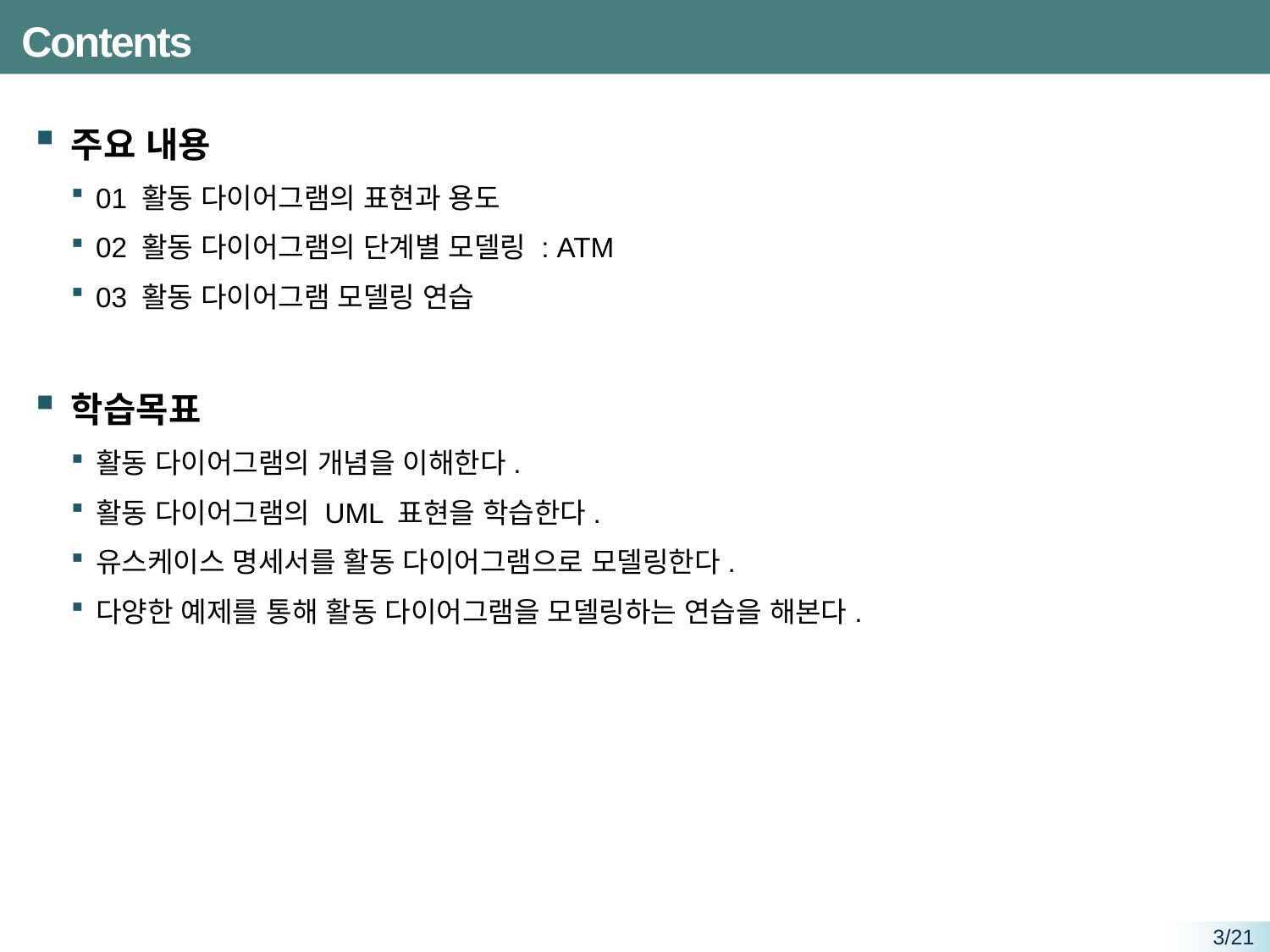

# Contents
주요 내용
01 활동 다이어그램의 표현과 용도
02 활동 다이어그램의 단계별 모델링 : ATM
03 활동 다이어그램 모델링 연습

학습목표
활동 다이어그램의 개념을 이해한다.
활동 다이어그램의 UML 표현을 학습한다.
유스케이스 명세서를 활동 다이어그램으로 모델링한다.
다양한 예제를 통해 활동 다이어그램을 모델링하는 연습을 해본다.